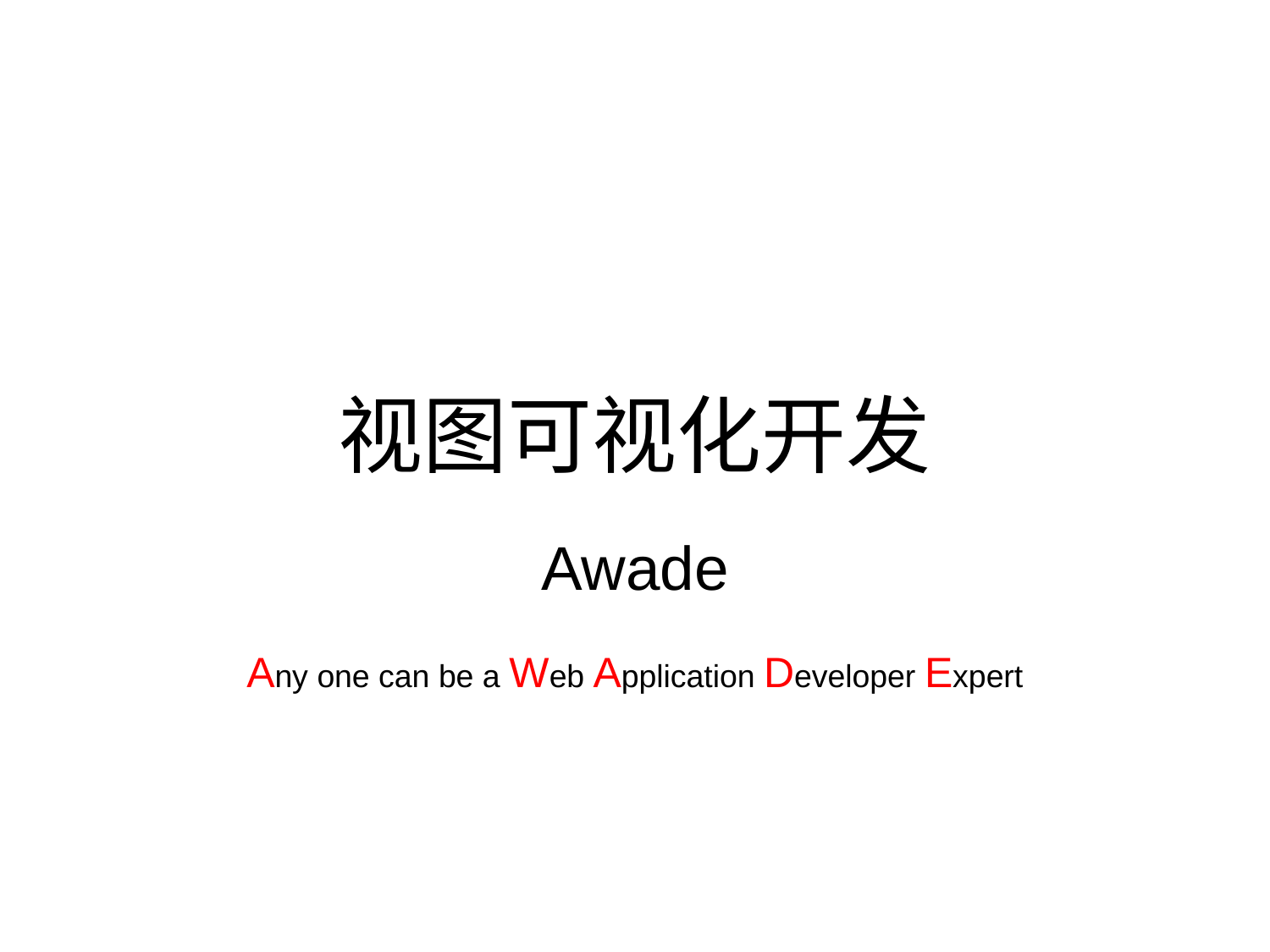

# 视图可视化开发
Awade
Any one can be a Web Application Developer Expert